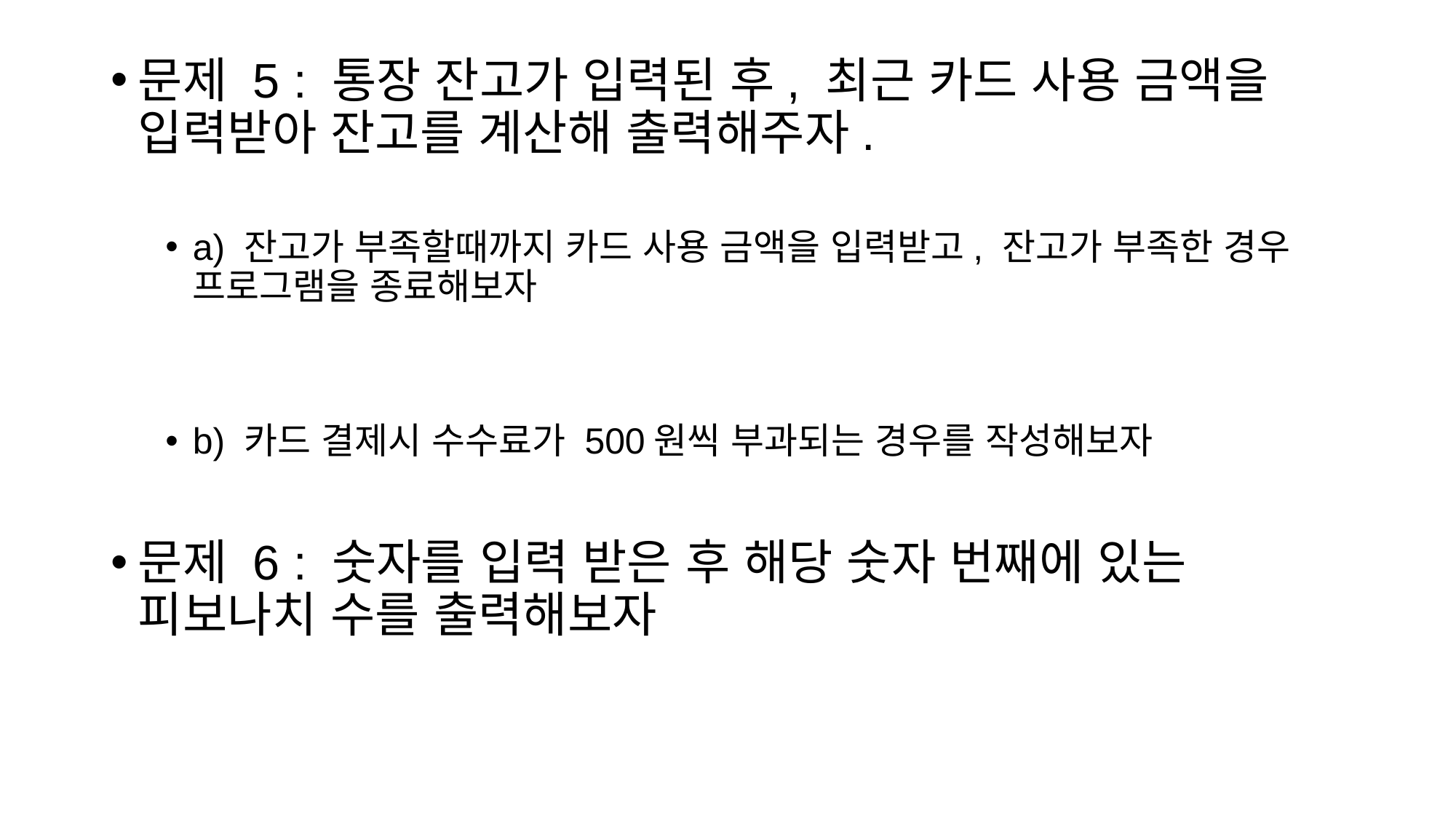

문제 5 : 통장 잔고가 입력된 후, 최근 카드 사용 금액을 입력받아 잔고를 계산해 출력해주자.

a) 잔고가 부족할때까지 카드 사용 금액을 입력받고, 잔고가 부족한 경우 프로그램을 종료해보자

b) 카드 결제시 수수료가 500원씩 부과되는 경우를 작성해보자

문제 6 : 숫자를 입력 받은 후 해당 숫자 번째에 있는 피보나치 수를 출력해보자